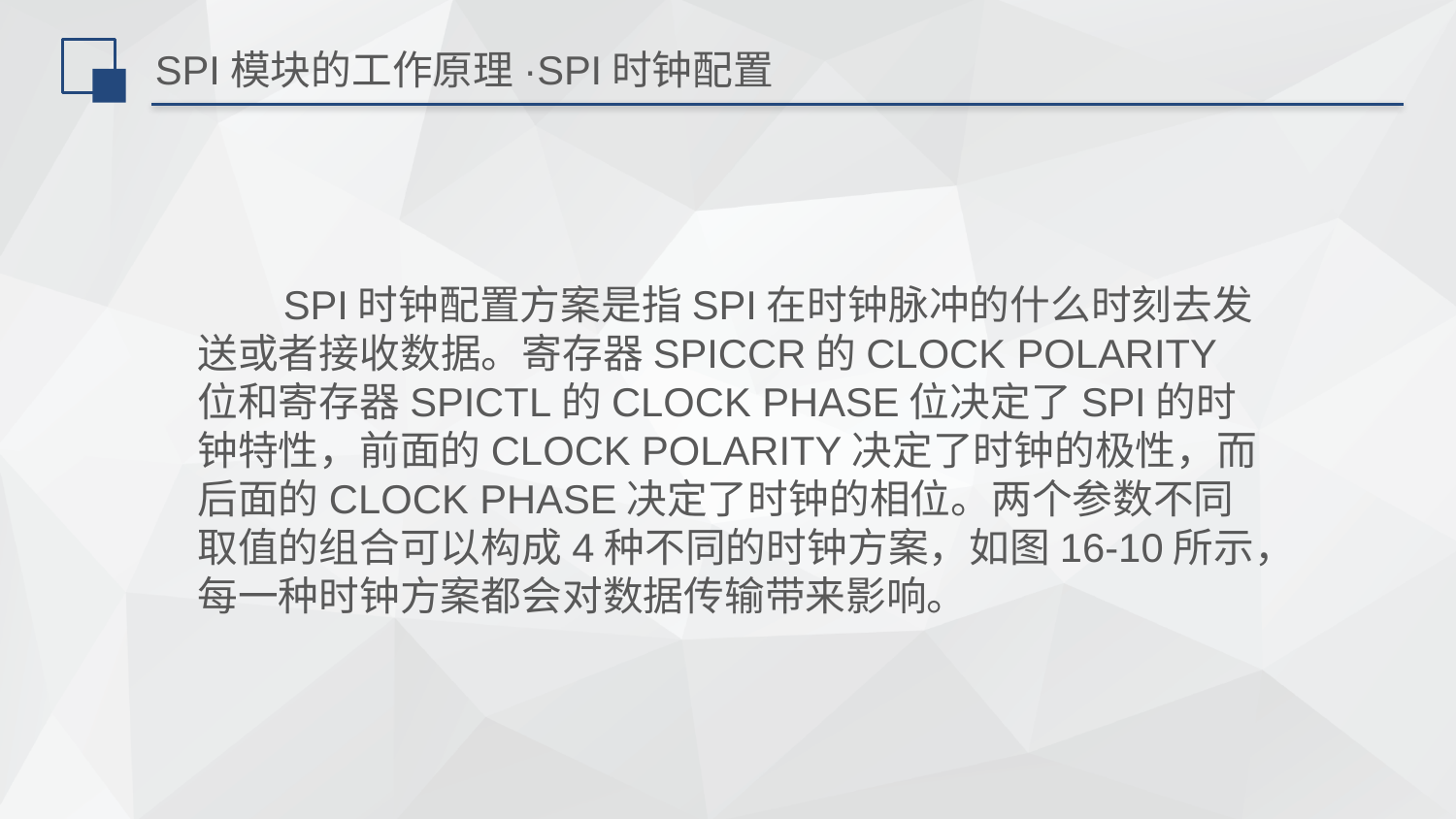

# SPI模块的工作原理·SPI时钟配置
SPI时钟配置方案是指SPI在时钟脉冲的什么时刻去发送或者接收数据。寄存器SPICCR的CLOCK POLARITY位和寄存器SPICTL的CLOCK PHASE位决定了SPI的时钟特性，前面的CLOCK POLARITY决定了时钟的极性，而后面的CLOCK PHASE决定了时钟的相位。两个参数不同取值的组合可以构成4种不同的时钟方案，如图16-10所示，每一种时钟方案都会对数据传输带来影响。